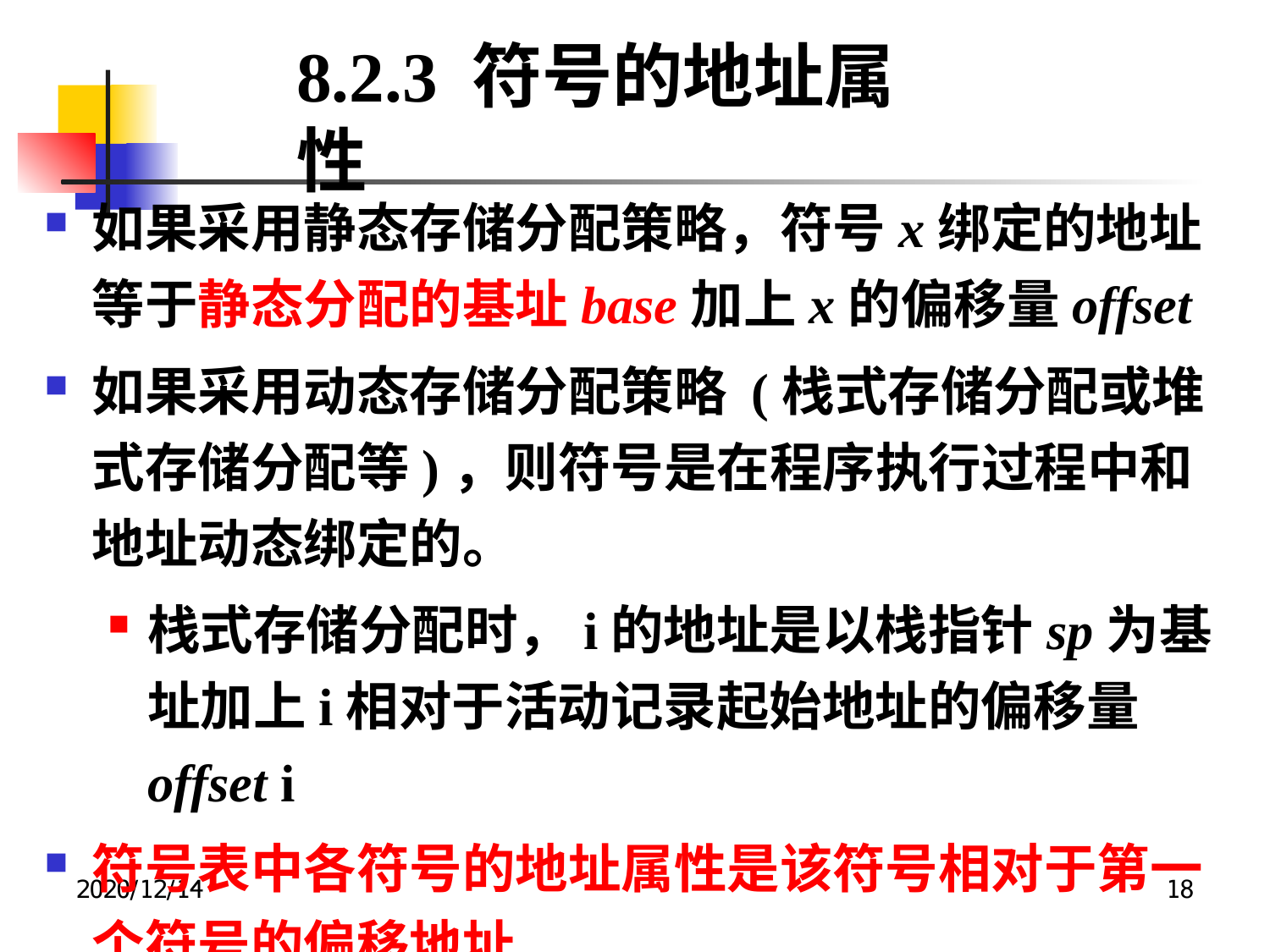

8.2.3 符号的地址属性
如果采用静态存储分配策略，符号x绑定的地址等于静态分配的基址base加上x的偏移量offset
如果采用动态存储分配策略 (栈式存储分配或堆式存储分配等)，则符号是在程序执行过程中和地址动态绑定的。
栈式存储分配时，i的地址是以栈指针sp为基址加上i相对于活动记录起始地址的偏移量offset i
符号表中各符号的地址属性是该符号相对于第一个符号的偏移地址
2020/12/14
18